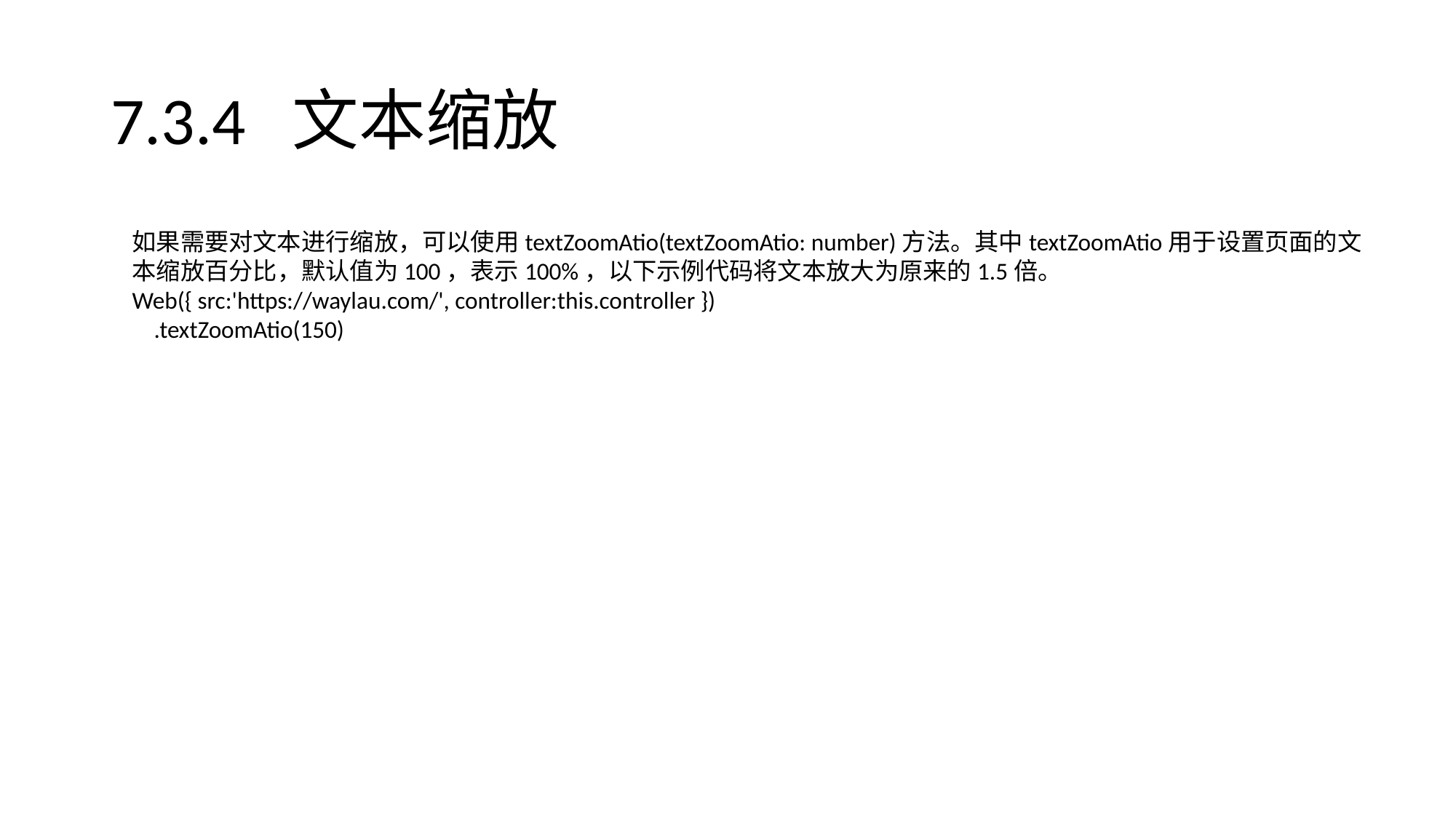

# 7.3.4  文本缩放
如果需要对文本进行缩放，可以使用textZoomAtio(textZoomAtio: number)方法。其中textZoomAtio用于设置页面的文本缩放百分比，默认值为100，表示100%，以下示例代码将文本放大为原来的1.5倍。
Web({ src:'https://waylau.com/', controller:this.controller })
    .textZoomAtio(150)